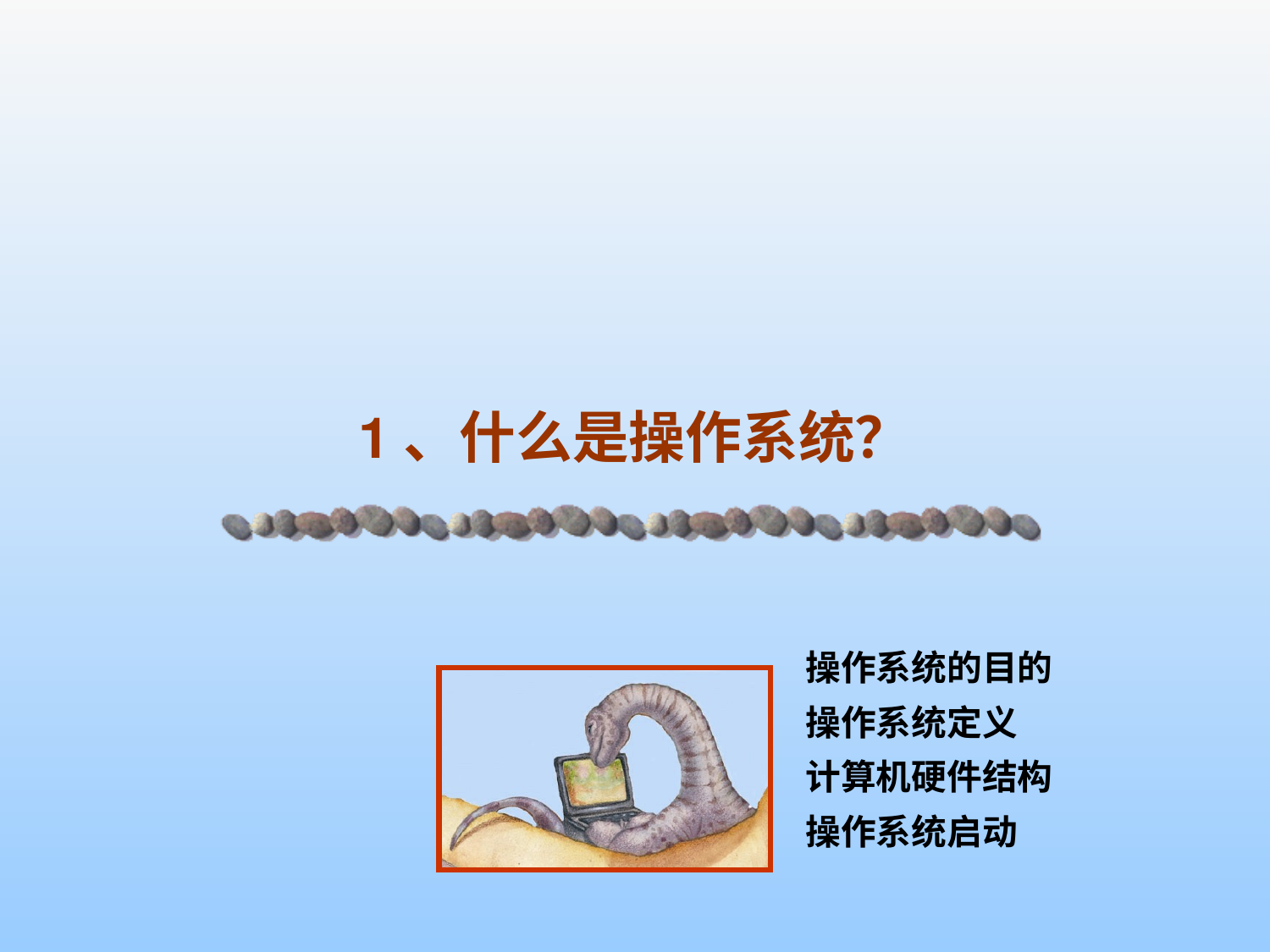

# 1、什么是操作系统？
操作系统的目的
操作系统定义
计算机硬件结构
操作系统启动